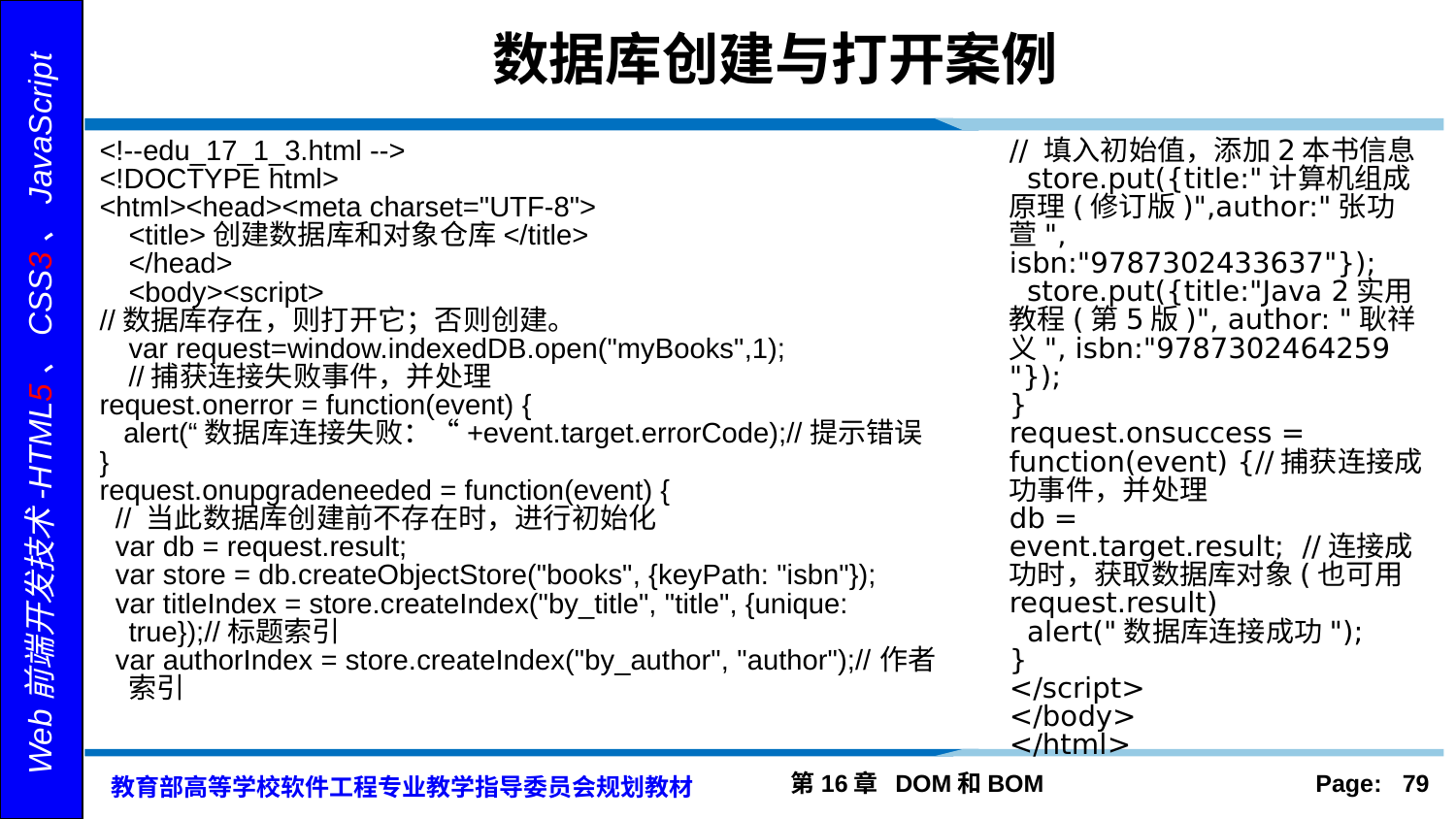

# 数据库创建与打开案例
<!--edu_17_1_3.html -->
<!DOCTYPE html>
<html><head><meta charset="UTF-8">
	<title>创建数据库和对象仓库</title>
	</head>
	<body><script>
//数据库存在，则打开它；否则创建。
	var request=window.indexedDB.open("myBooks",1);
	//捕获连接失败事件，并处理
request.onerror = function(event) {
   alert(“数据库连接失败：“+event.target.errorCode);//提示错误
}
request.onupgradeneeded = function(event) {
  // 当此数据库创建前不存在时，进行初始化
  var db = request.result;
  var store = db.createObjectStore("books", {keyPath: "isbn"});
  var titleIndex = store.createIndex("by_title", "title", {unique: true});//标题索引
  var authorIndex = store.createIndex("by_author", "author");//作者索引

// 填入初始值，添加2本书信息
  store.put({title:"计算机组成原理(修订版)",author:"张功萱", isbn:"9787302433637"});
  store.put({title:"Java 2实用教程(第5版)", author: "耿祥义", isbn:"9787302464259 "});
}
request.onsuccess = function(event) {//捕获连接成功事件，并处理
db = event.target.result;  //连接成功时，获取数据库对象(也可用request.result)
  alert("数据库连接成功");
}
</script>
</body>
</html>